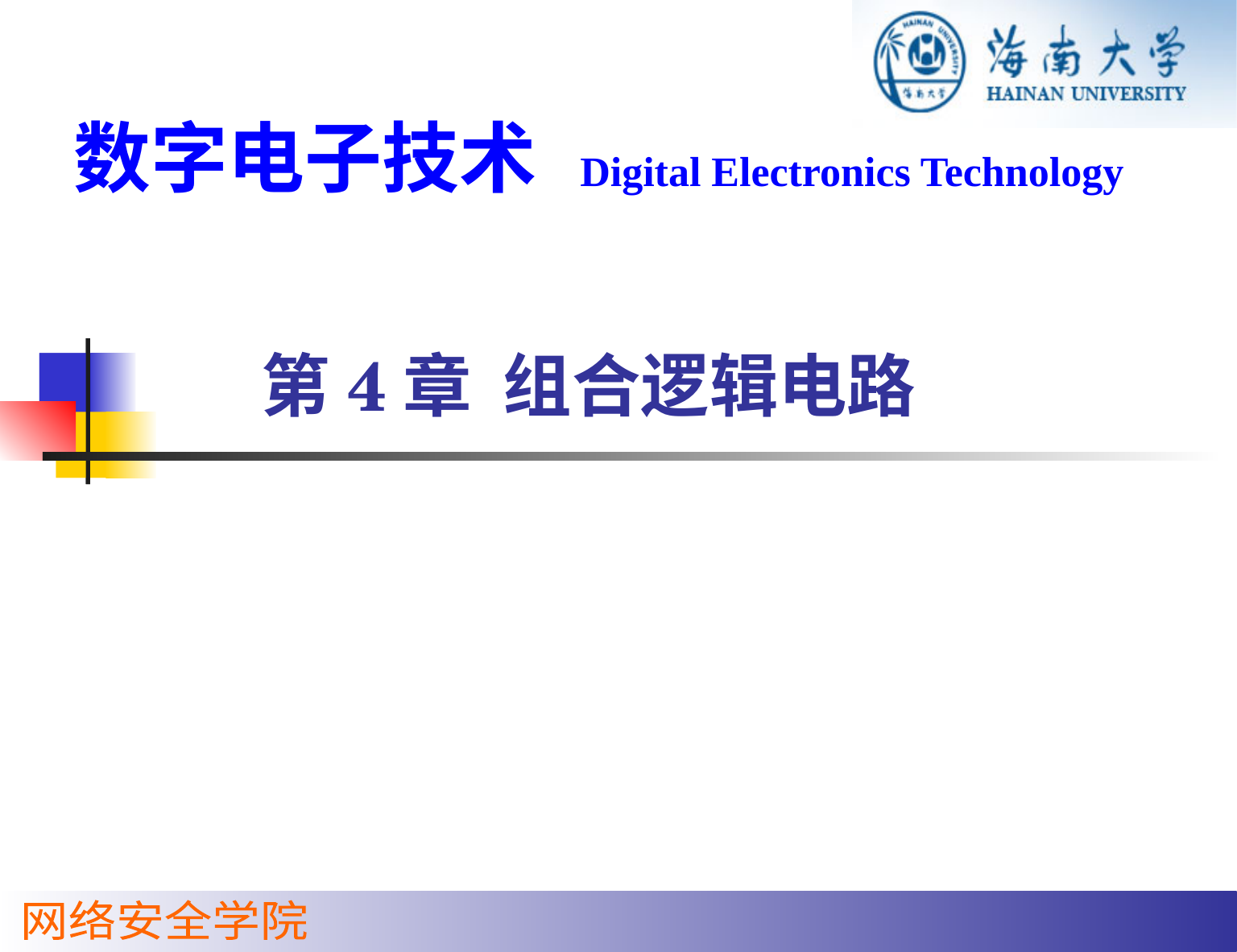

数字电子技术 Digital Electronics Technology
# 第4章  组合逻辑电路